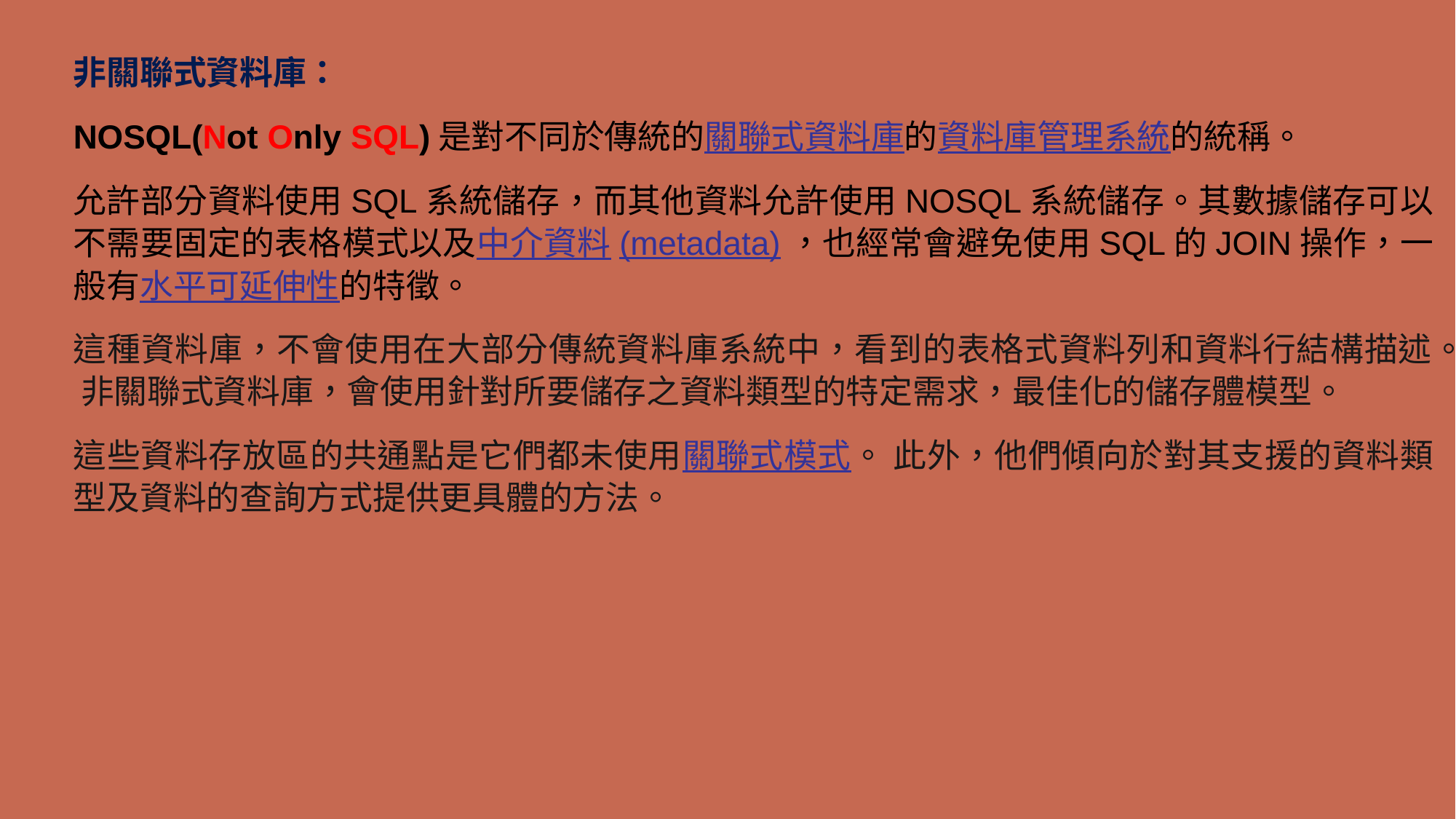

非關聯式資料庫：
NOSQL(Not Only SQL)是對不同於傳統的關聯式資料庫的資料庫管理系統的統稱。
允許部分資料使用SQL系統儲存，而其他資料允許使用NOSQL系統儲存。其數據儲存可以不需要固定的表格模式以及中介資料(metadata)，也經常會避免使用SQL的JOIN操作，一般有水平可延伸性的特徵。
這種資料庫，不會使用在大部分傳統資料庫系統中，看到的表格式資料列和資料行結構描述。 非關聯式資料庫，會使用針對所要儲存之資料類型的特定需求，最佳化的儲存體模型。
這些資料存放區的共通點是它們都未使用關聯式模式。 此外，他們傾向於對其支援的資料類型及資料的查詢方式提供更具體的方法。